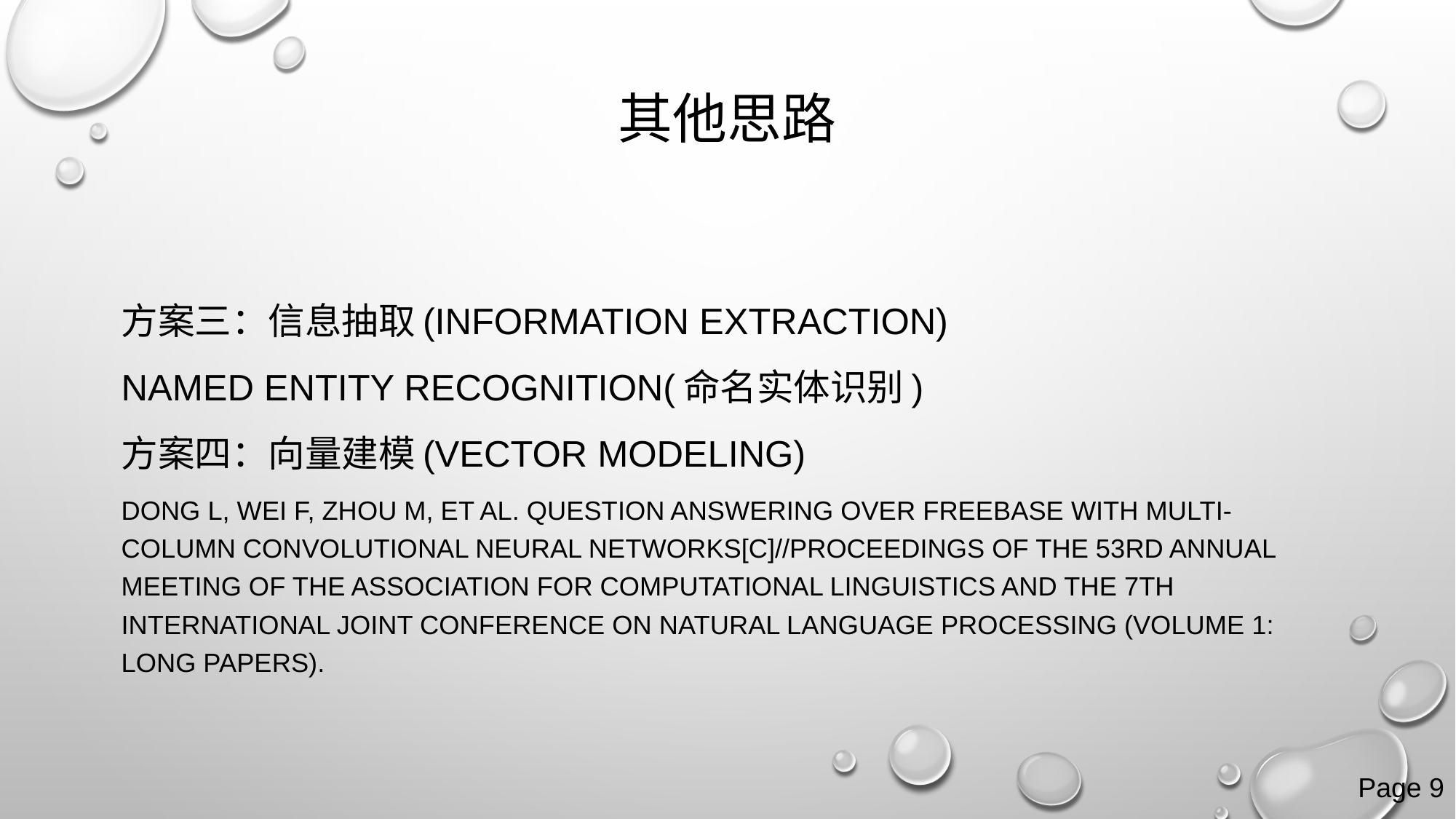

# 其他思路
方案三：信息抽取(Information extraction)
Named Entity recognition(命名实体识别)
方案四：向量建模(vector modeling)
Dong L, Wei F, Zhou M, et al. Question answering over freebase with multi-column convolutional neural networks[C]//Proceedings of the 53rd Annual Meeting of the Association for Computational Linguistics and the 7th International Joint Conference on Natural Language Processing (Volume 1: Long Papers).

Page 9